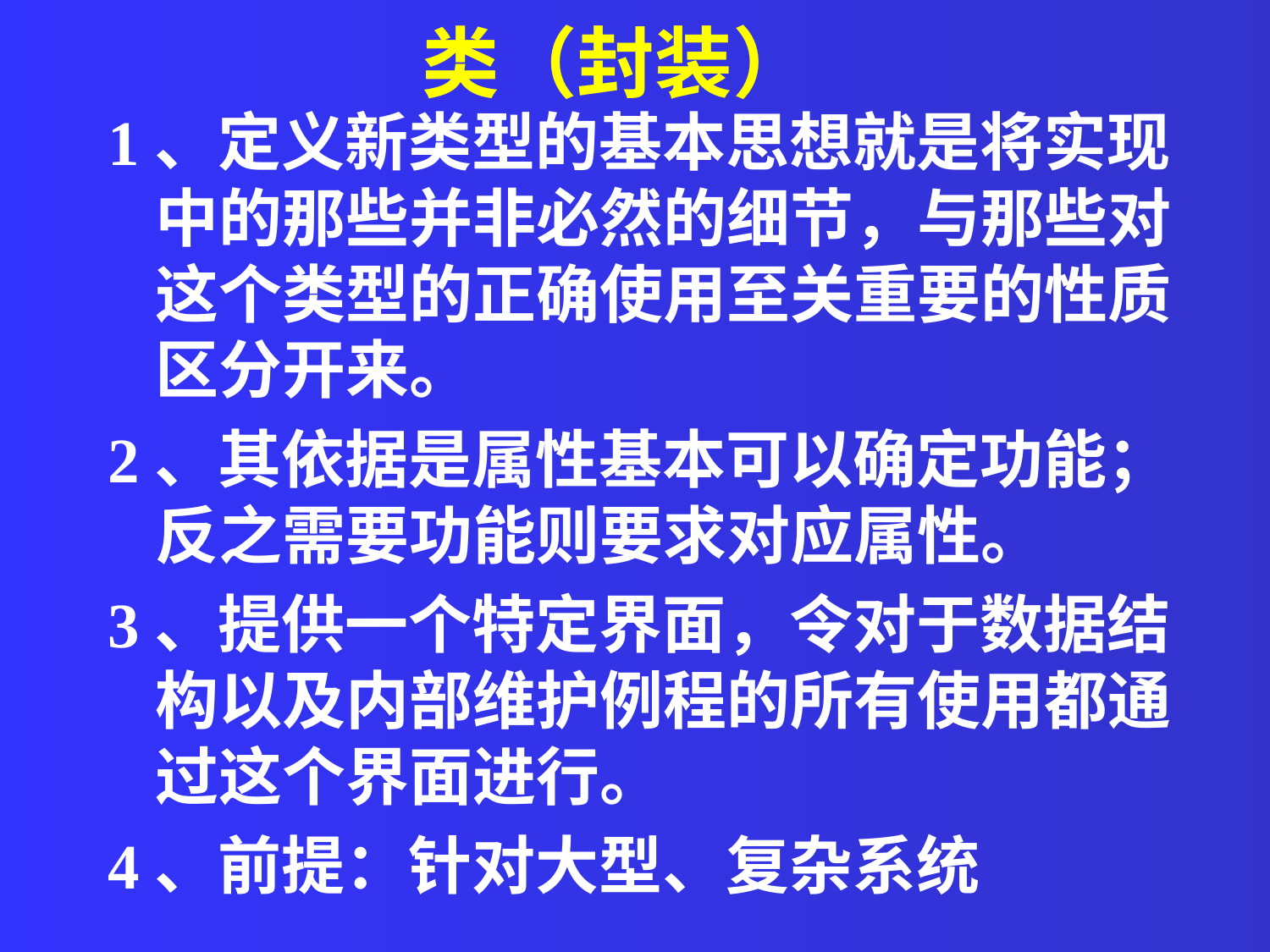

类（封装）
1、定义新类型的基本思想就是将实现中的那些并非必然的细节，与那些对这个类型的正确使用至关重要的性质区分开来。
2、其依据是属性基本可以确定功能；反之需要功能则要求对应属性。
3、提供一个特定界面，令对于数据结构以及内部维护例程的所有使用都通过这个界面进行。
4、前提：针对大型、复杂系统